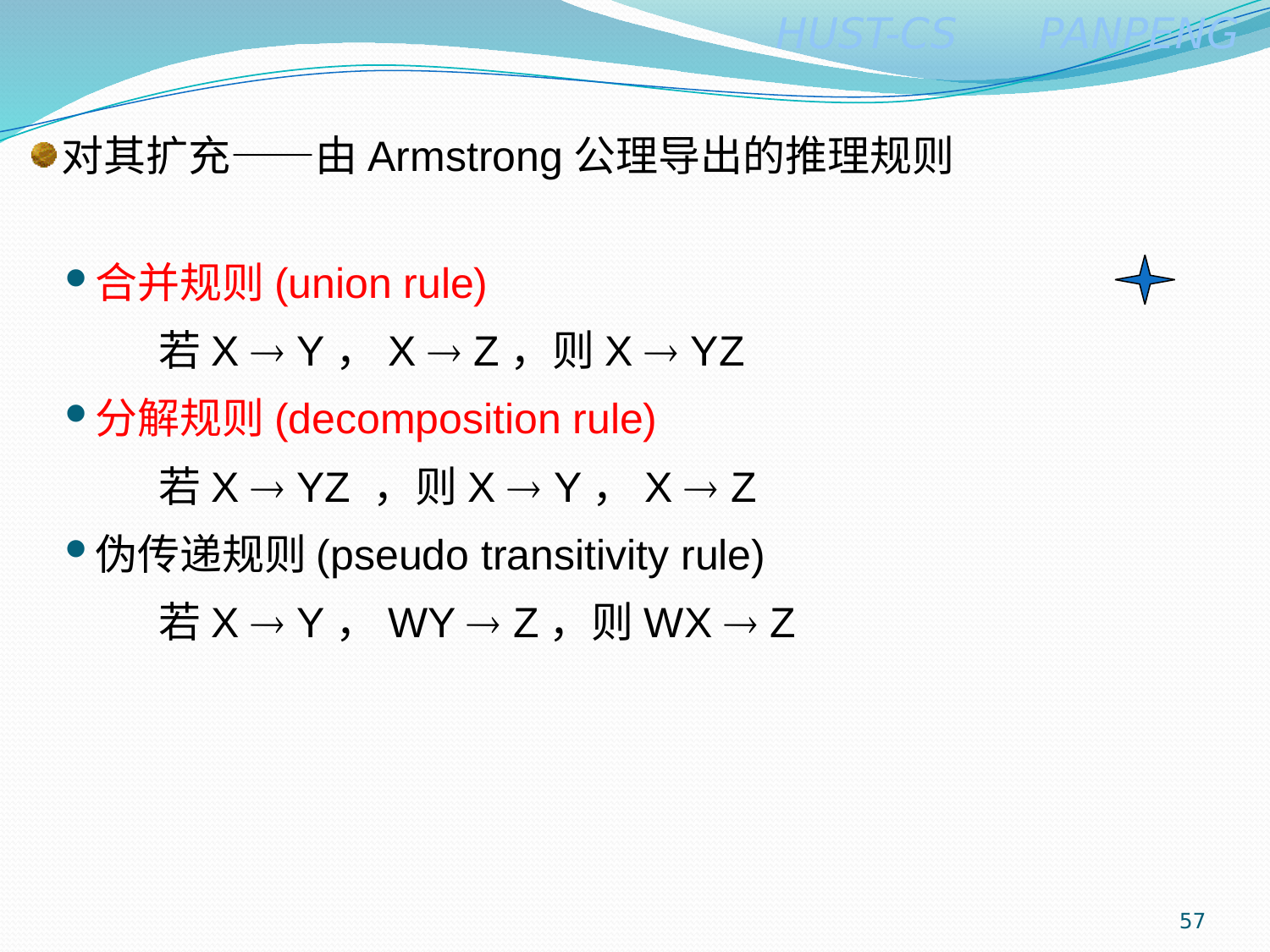

对其扩充——由Armstrong公理导出的推理规则

合并规则(union rule)
若X → Y，X → Z，则X → YZ
分解规则(decomposition rule)
若X → YZ ，则X → Y，X → Z
伪传递规则(pseudo transitivity rule)
若X → Y，WY → Z，则WX → Z

57